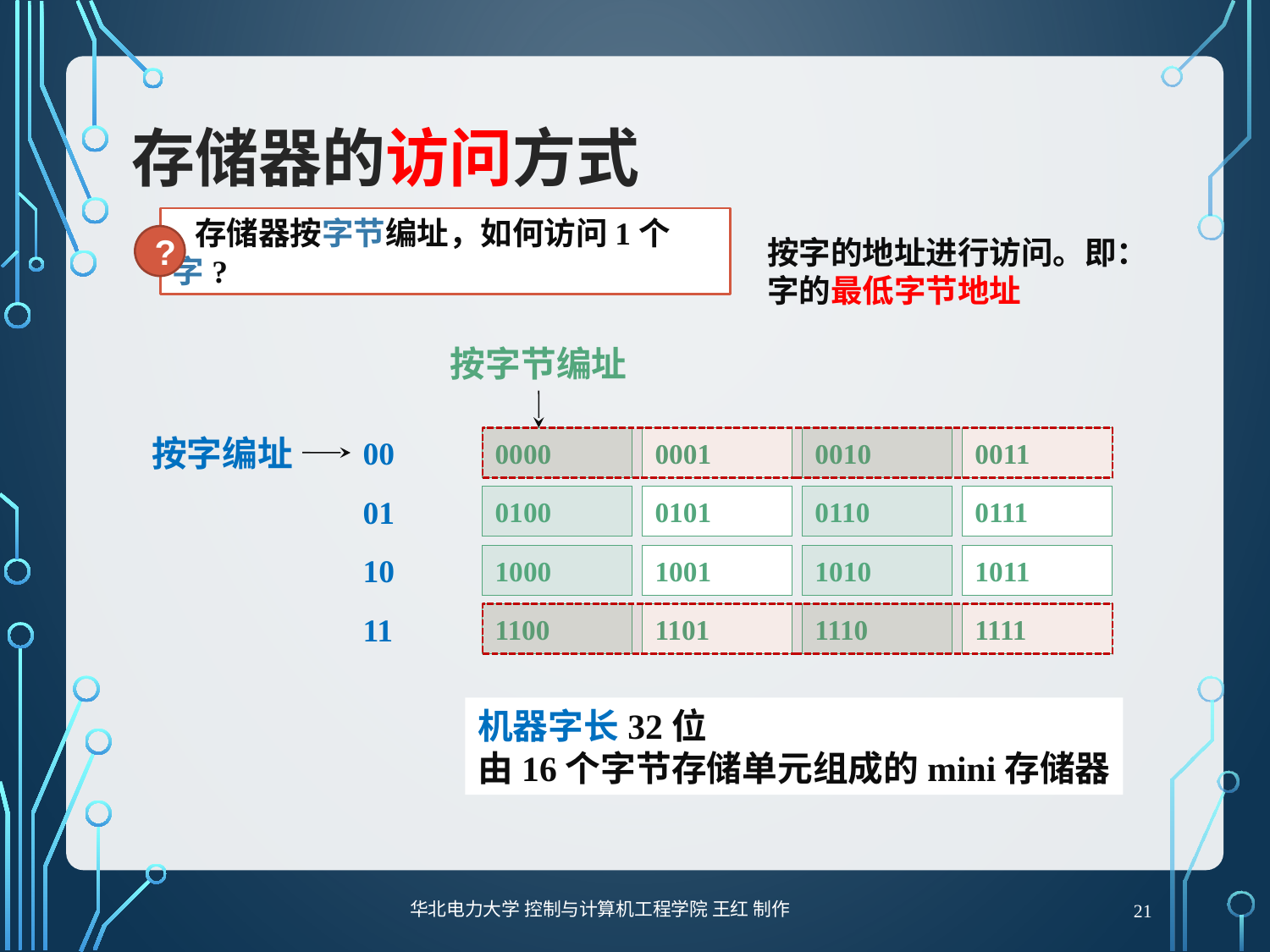

# 存储器的访问方式
?
  存储器按字节编址，如何访问1个字?
按字的地址进行访问。即：
字的最低字节地址
按字节编址

00
0000
0001
0010
0011
按字编址
01
0100
0101
0110
0111
10
1000
1001
1010
1011

11
1100
1101
1110
1111
机器字长32位
由16个字节存储单元组成的mini存储器
21
华北电力大学 控制与计算机工程学院 王红 制作